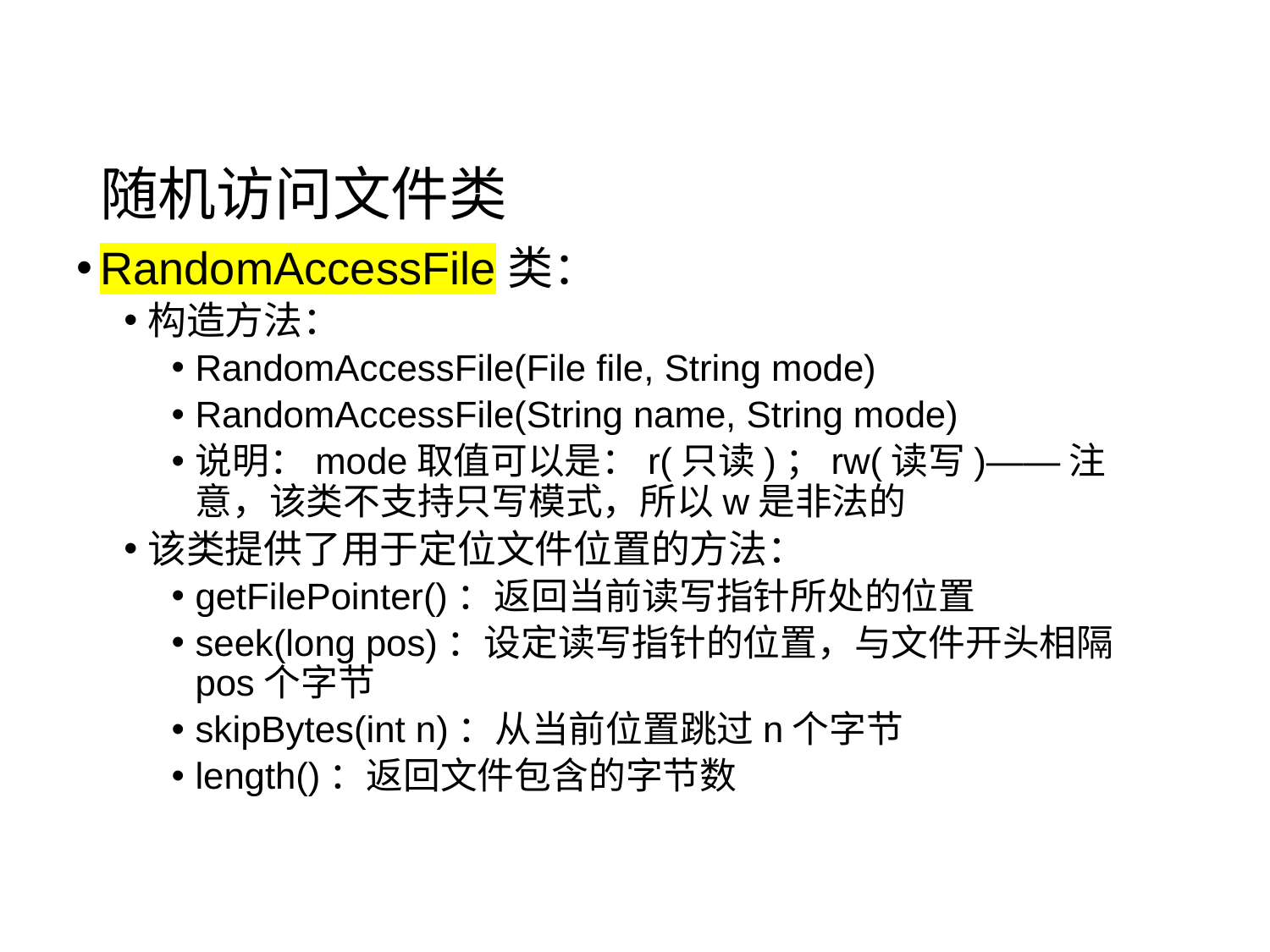

# 随机访问文件类
RandomAccessFile类：
构造方法：
RandomAccessFile(File file, String mode)
RandomAccessFile(String name, String mode)
说明：mode取值可以是：r(只读)；rw(读写)——注意，该类不支持只写模式，所以w是非法的
该类提供了用于定位文件位置的方法：
getFilePointer()：返回当前读写指针所处的位置
seek(long pos)：设定读写指针的位置，与文件开头相隔pos个字节
skipBytes(int n)：从当前位置跳过n个字节
length()：返回文件包含的字节数